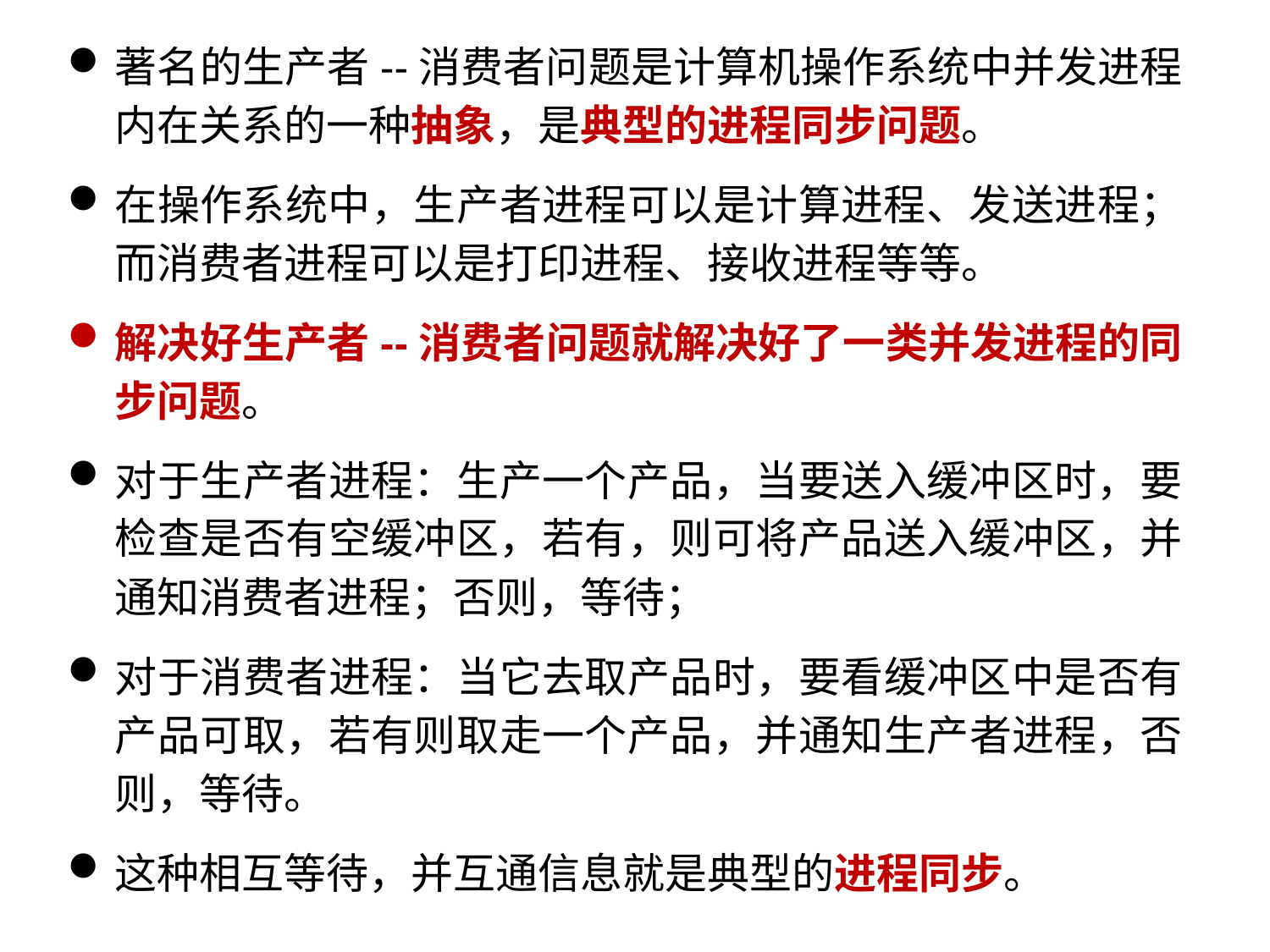

著名的生产者--消费者问题是计算机操作系统中并发进程内在关系的一种抽象，是典型的进程同步问题。
在操作系统中，生产者进程可以是计算进程、发送进程；而消费者进程可以是打印进程、接收进程等等。
解决好生产者--消费者问题就解决好了一类并发进程的同步问题。
对于生产者进程：生产一个产品，当要送入缓冲区时，要检查是否有空缓冲区，若有，则可将产品送入缓冲区，并通知消费者进程；否则，等待；
对于消费者进程：当它去取产品时，要看缓冲区中是否有产品可取，若有则取走一个产品，并通知生产者进程，否则，等待。
这种相互等待，并互通信息就是典型的进程同步。